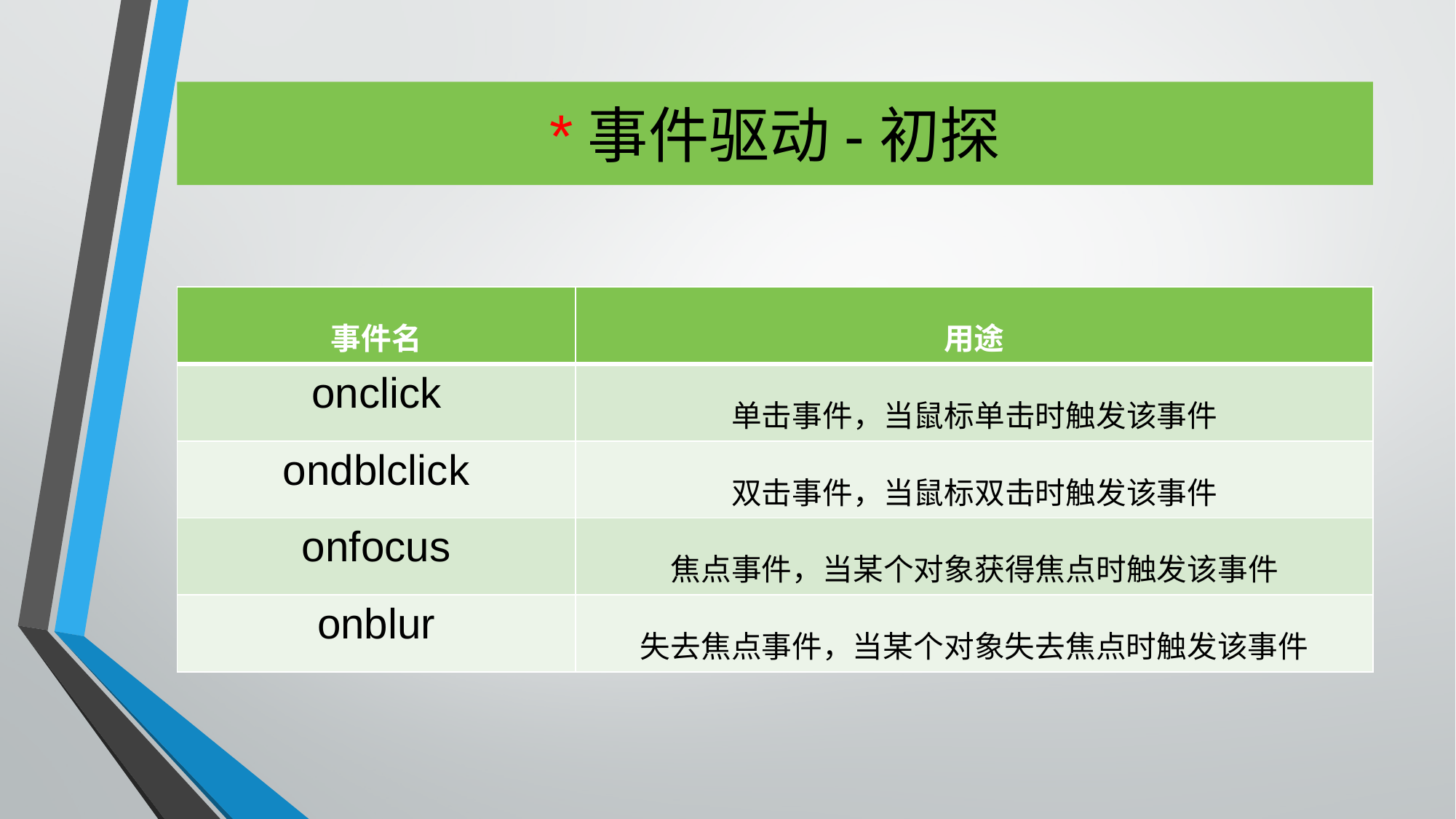

# *事件驱动-初探
| 事件名 | 用途 |
| --- | --- |
| onclick | 单击事件，当鼠标单击时触发该事件 |
| ondblclick | 双击事件，当鼠标双击时触发该事件 |
| onfocus | 焦点事件，当某个对象获得焦点时触发该事件 |
| onblur | 失去焦点事件，当某个对象失去焦点时触发该事件 |